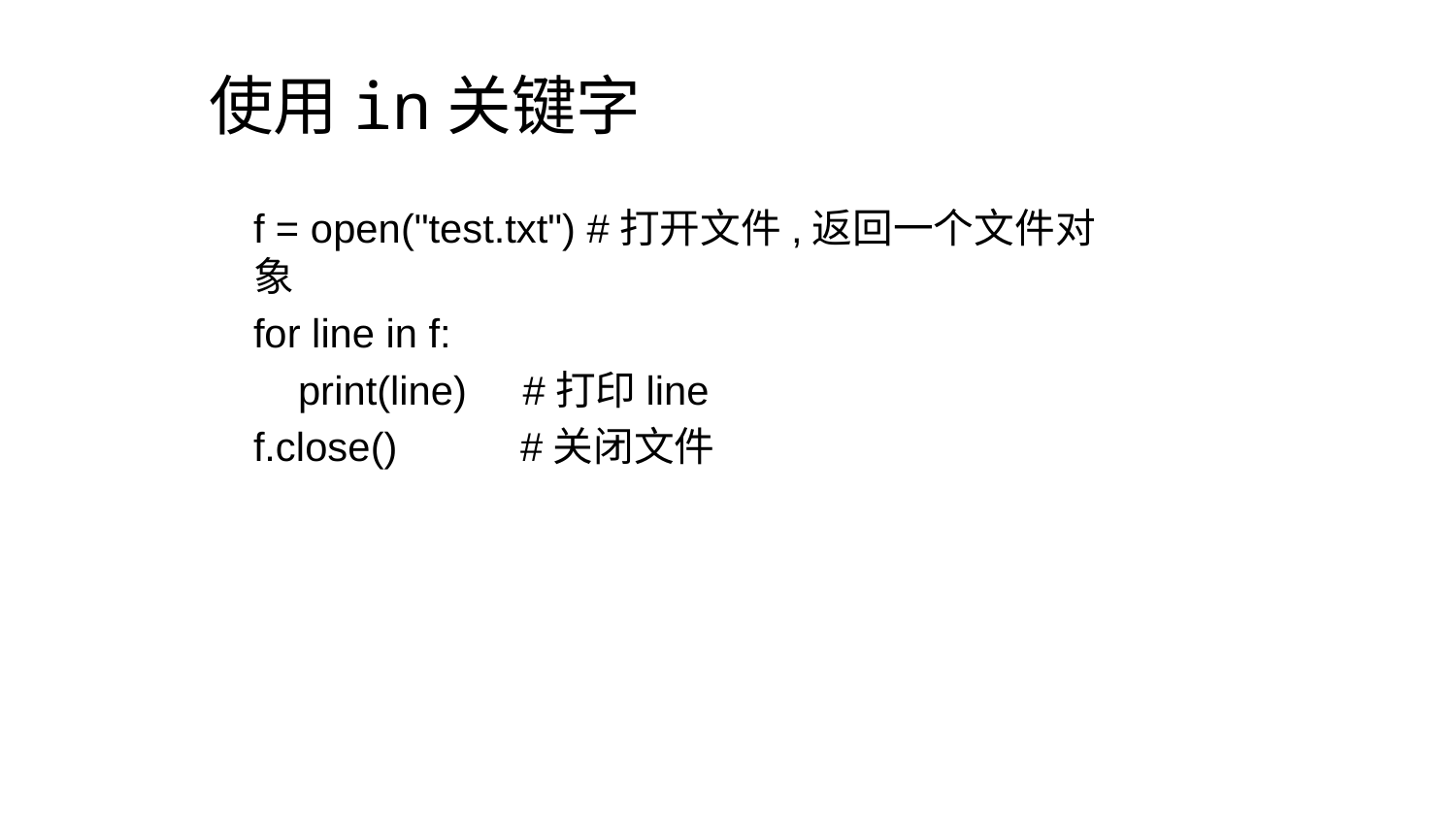

使用in关键字
f = open("test.txt") #打开文件,返回一个文件对象
for line in f:
    print(line)     #打印line
f.close()           #关闭文件